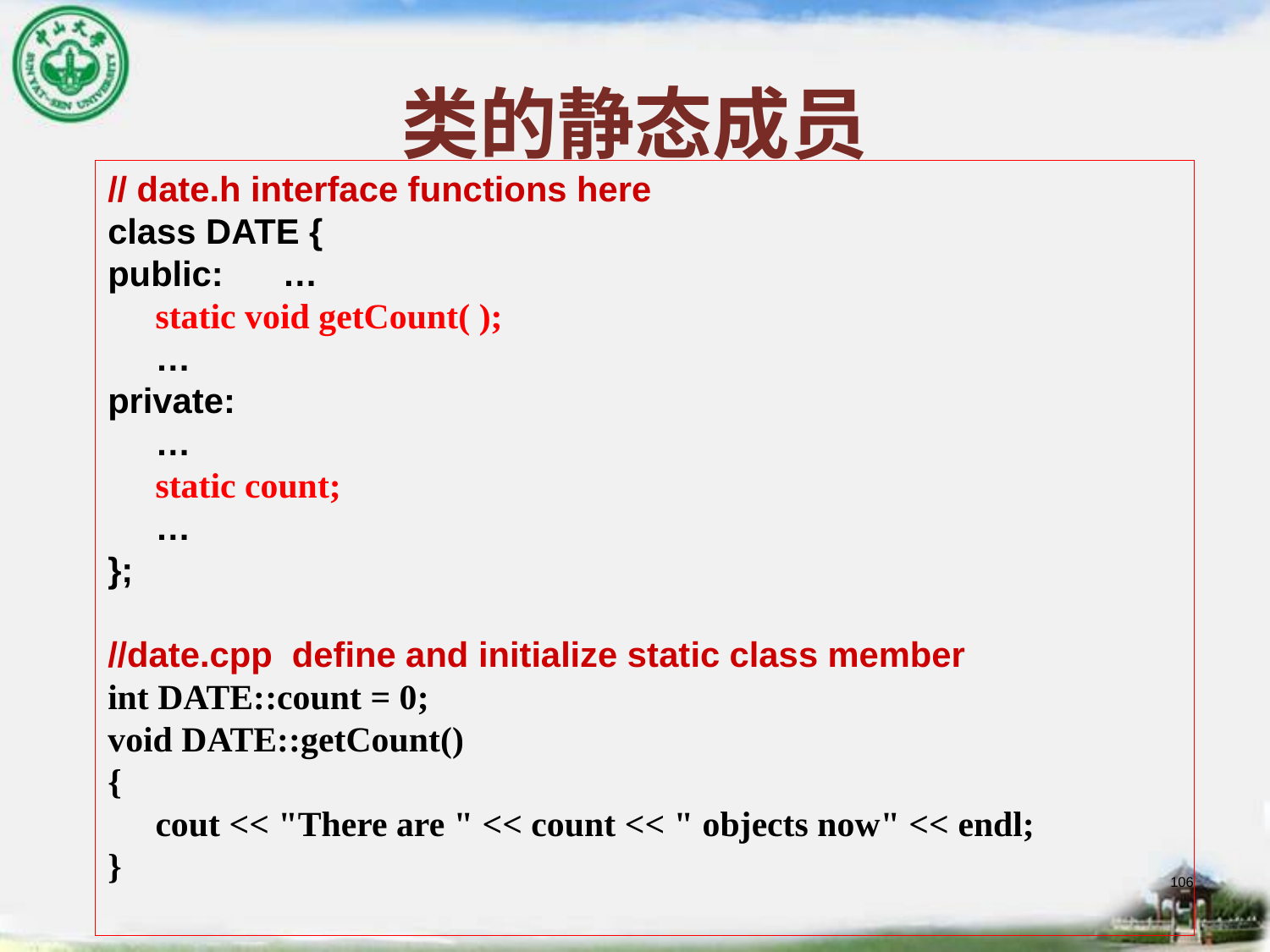

# 类的静态成员
// date.h interface functions here
class DATE {
public: 	…
	static void getCount( );
	…
private:
	…
	static count;
	…
};

//date.cpp  define and initialize static class member
int DATE::count = 0;
void DATE::getCount()
{
	cout << "There are " << count << " objects now" << endl;
}
106